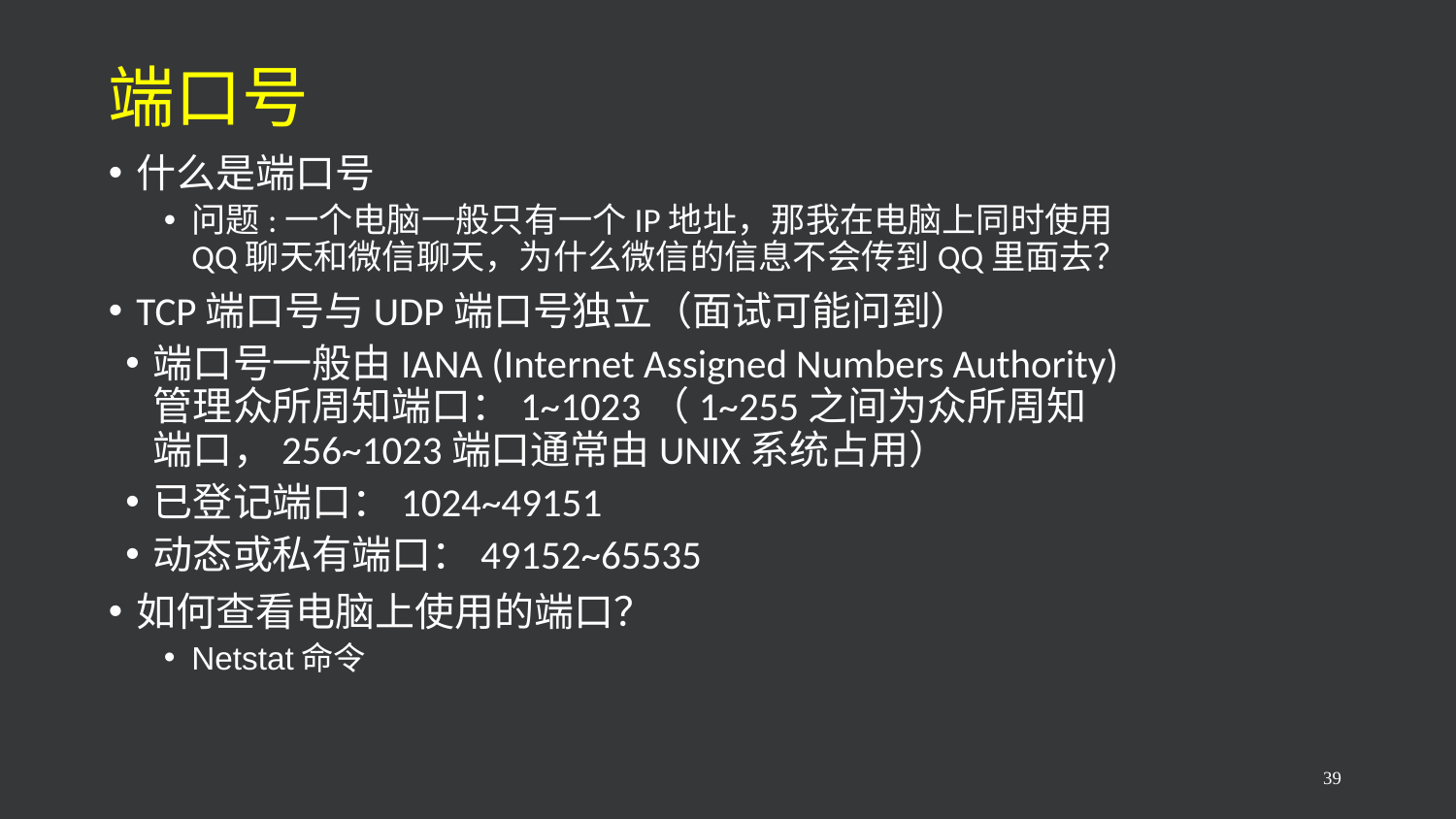

# 端口号
什么是端口号
问题:一个电脑一般只有一个IP地址，那我在电脑上同时使用QQ聊天和微信聊天，为什么微信的信息不会传到QQ里面去？
TCP端口号与UDP端口号独立（面试可能问到）
端口号一般由IANA (Internet Assigned Numbers Authority) 管理众所周知端口：1~1023（1~255之间为众所周知端口，256~1023端口通常由UNIX系统占用）
已登记端口：1024~49151
动态或私有端口：49152~65535
如何查看电脑上使用的端口？
Netstat命令

39